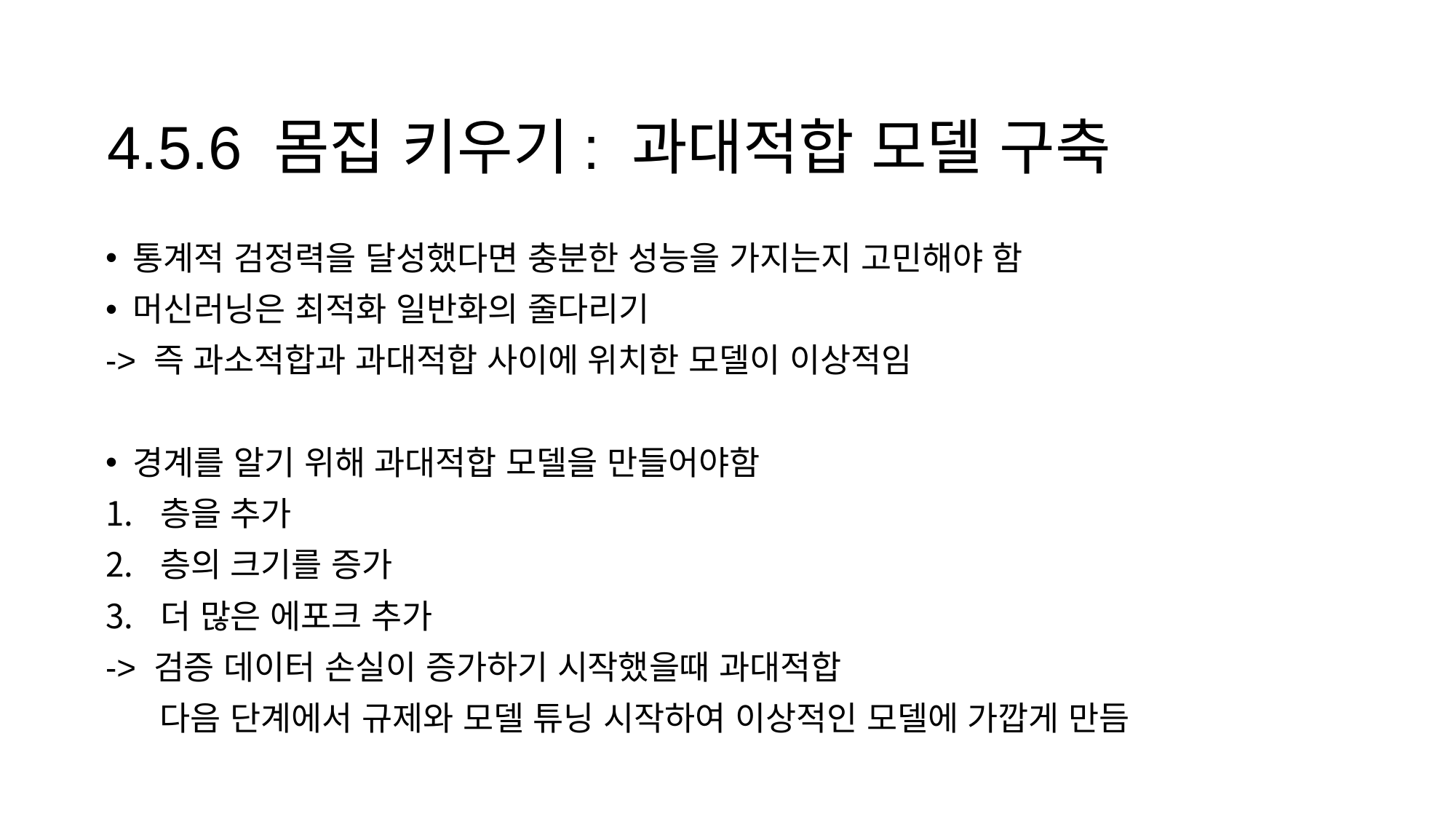

# 4.5.6 몸집 키우기: 과대적합 모델 구축
통계적 검정력을 달성했다면 충분한 성능을 가지는지 고민해야 함
머신러닝은 최적화 일반화의 줄다리기
-> 즉 과소적합과 과대적합 사이에 위치한 모델이 이상적임

경계를 알기 위해 과대적합 모델을 만들어야함
층을 추가
층의 크기를 증가
더 많은 에포크 추가
-> 검증 데이터 손실이 증가하기 시작했을때 과대적합
     다음 단계에서 규제와 모델 튜닝 시작하여 이상적인 모델에 가깝게 만듬